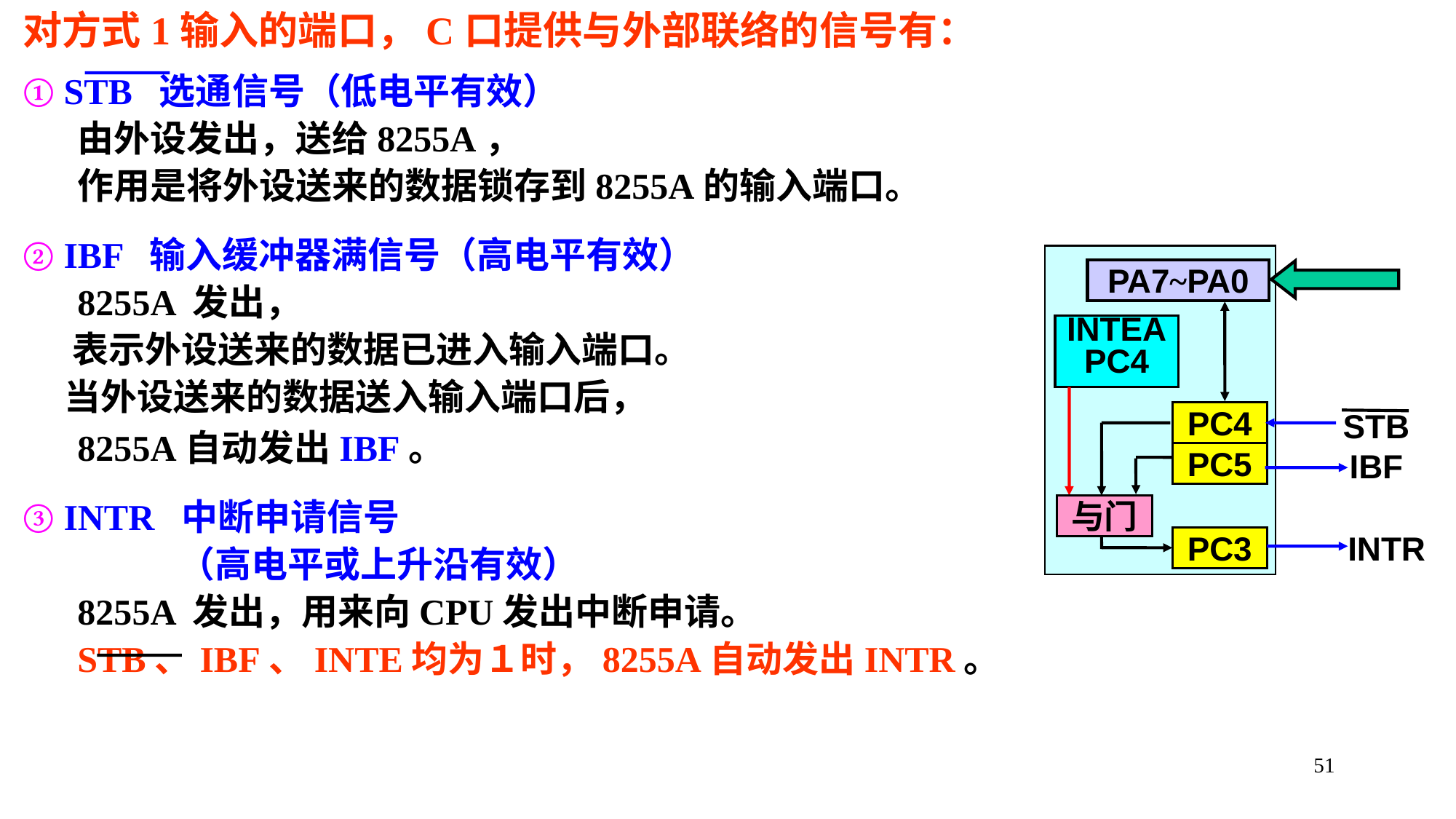

对方式1输入的端口，C口提供与外部联络的信号有：
① STB  选通信号（低电平有效）
由外设发出，送给8255A，
作用是将外设送来的数据锁存到8255A的输入端口。
② IBF  输入缓冲器满信号（高电平有效）
      8255A 发出，
     表示外设送来的数据已进入输入端口。
    当外设送来的数据送入输入端口后，
      8255A自动发出IBF。
③ INTR  中断申请信号
                  （高电平或上升沿有效）
8255A 发出，用来向CPU发出中断申请。
STB、IBF、INTE均为１时，8255A自动发出INTR。

PA7~PA0

INTEA
PC4

PC4
STB

PC5
IBF

与门
PC3
INTR

51